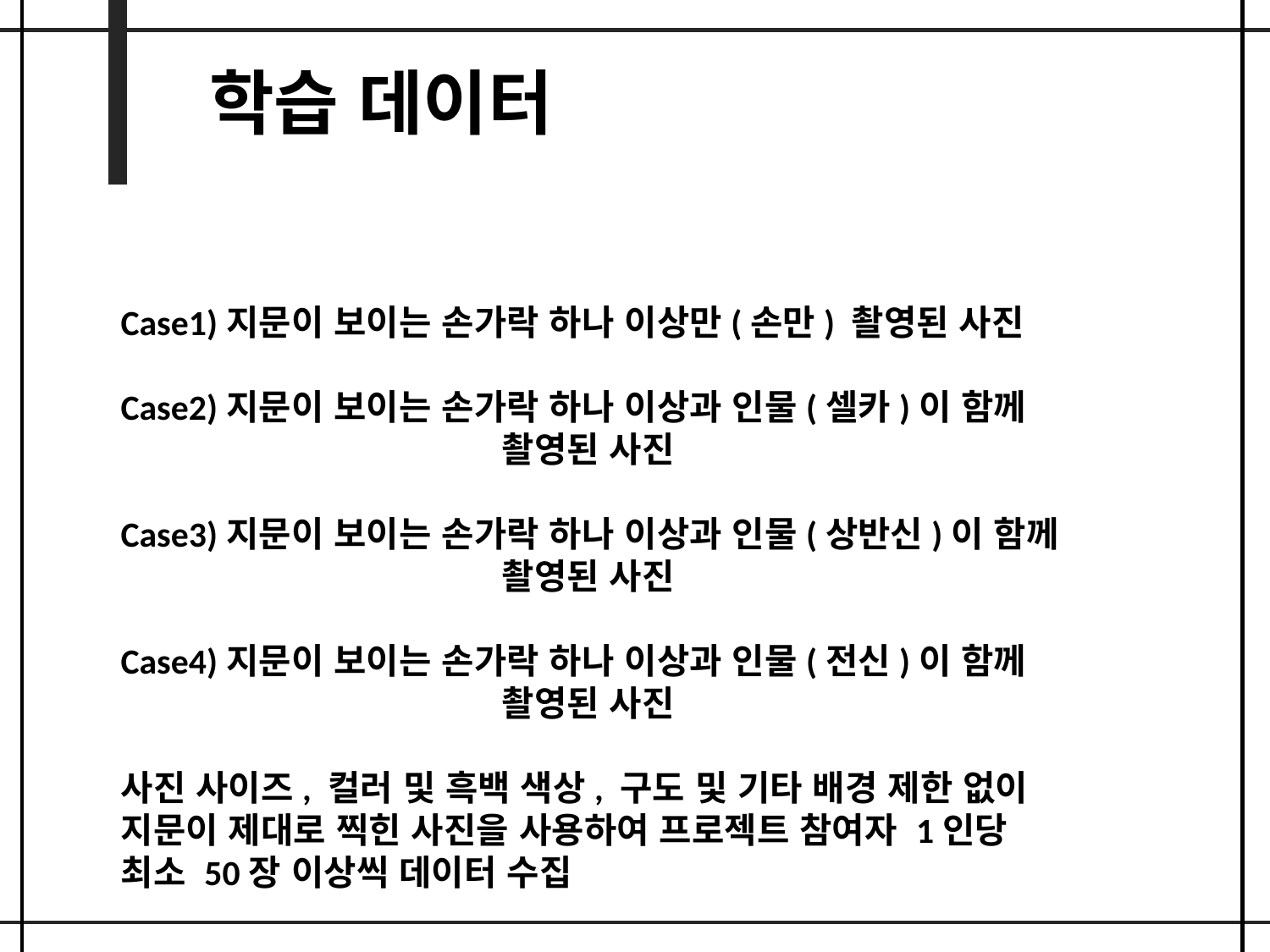

학습 데이터
Case1)지문이 보이는 손가락 하나 이상만(손만) 촬영된 사진

Case2)지문이 보이는 손가락 하나 이상과 인물(셀카)이 함께 				촬영된 사진

Case3)지문이 보이는 손가락 하나 이상과 인물(상반신)이 함께 				촬영된 사진

Case4)지문이 보이는 손가락 하나 이상과 인물(전신)이 함께 				촬영된 사진

사진 사이즈, 컬러 및 흑백 색상, 구도 및 기타 배경 제한 없이
지문이 제대로 찍힌 사진을 사용하여 프로젝트 참여자 1인당
최소 50장 이상씩 데이터 수집